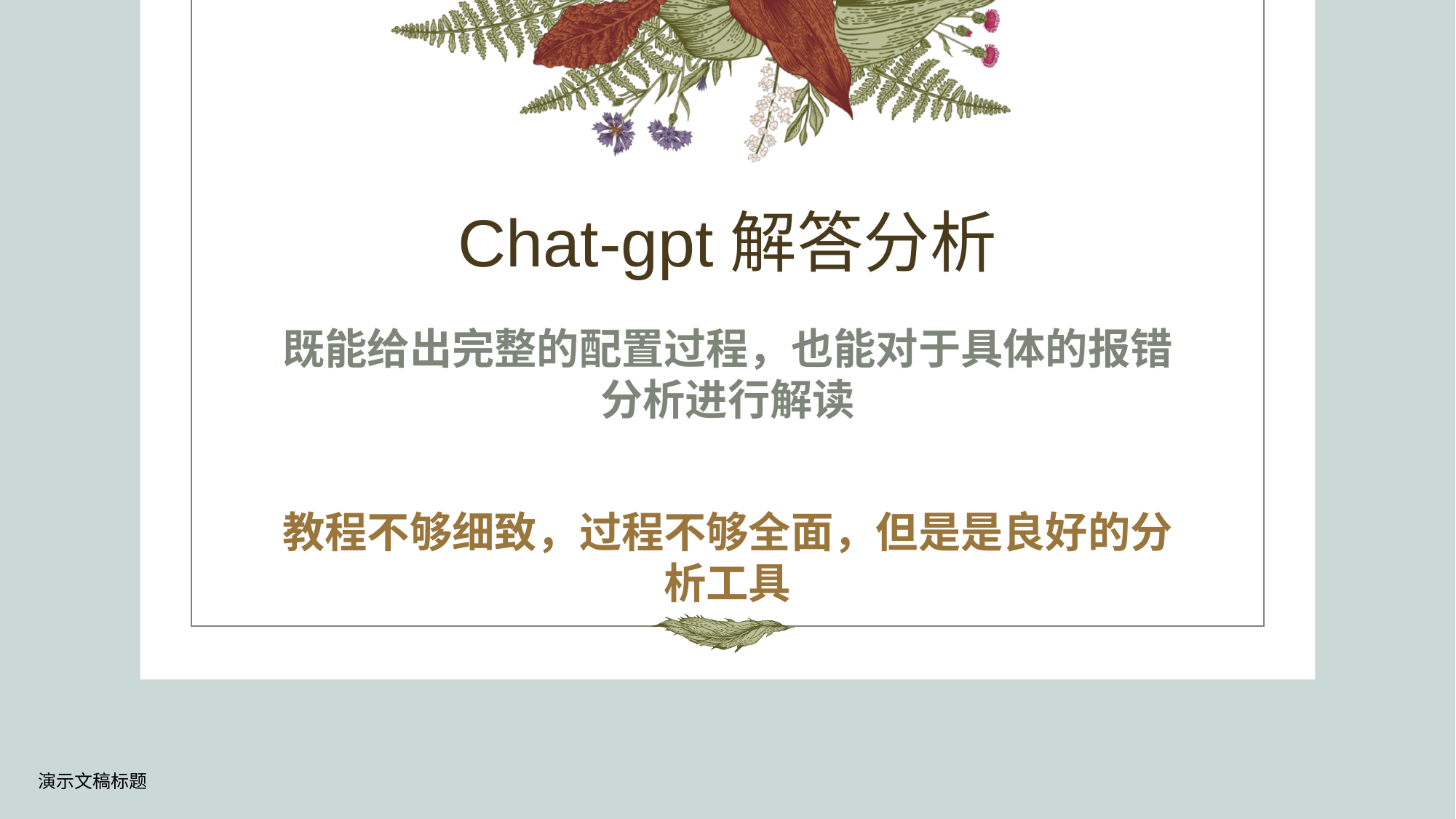

# Chat-gpt解答分析
既能给出完整的配置过程，也能对于具体的报错分析进行解读

教程不够细致，过程不够全面，但是是良好的分析工具

演示文稿标题
7